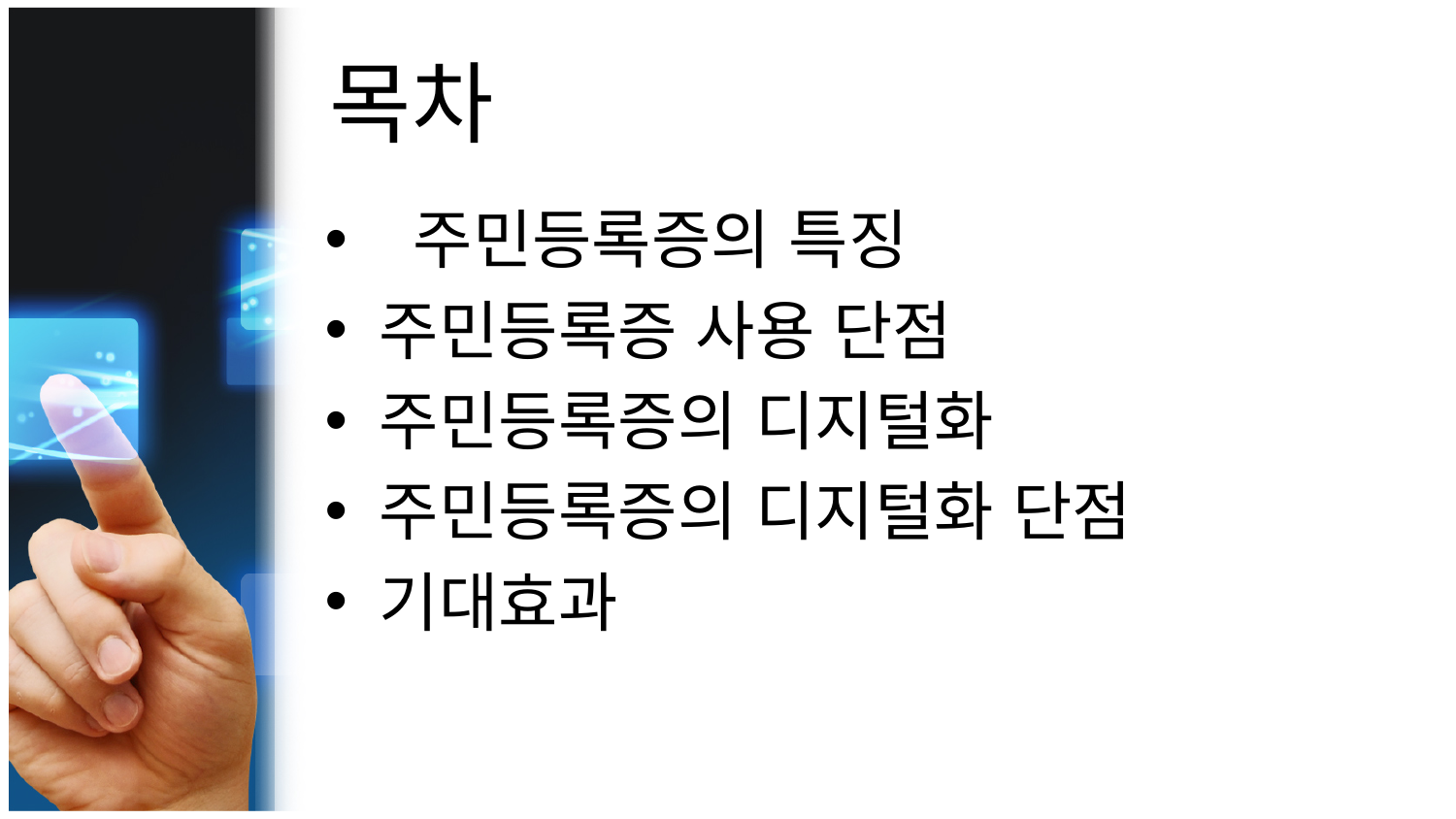

# 목차
 주민등록증의 특징
주민등록증 사용 단점
주민등록증의 디지털화
주민등록증의 디지털화 단점
기대효과